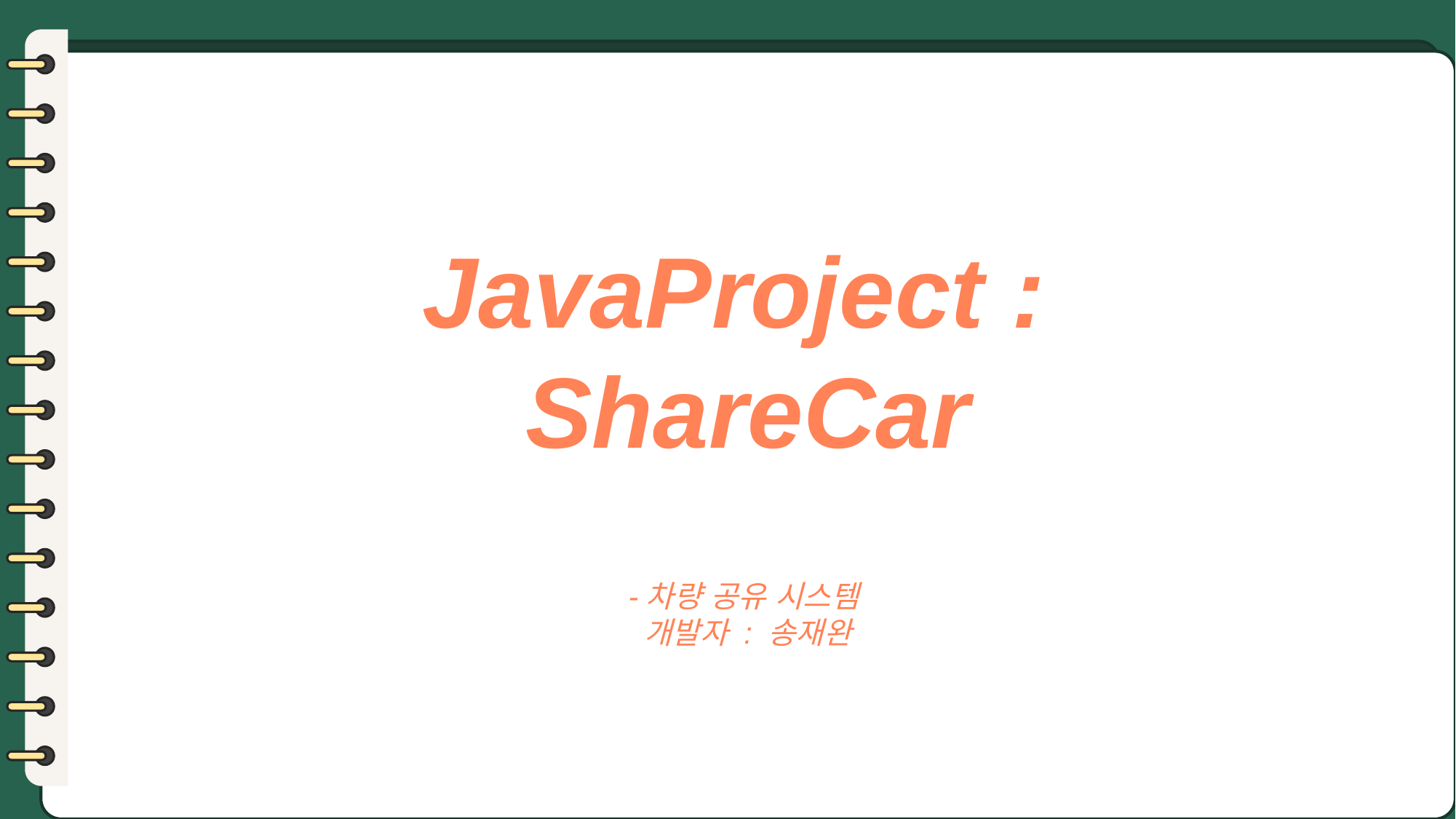

JavaProject :
ShareCar

-차량 공유 시스템
개발자 : 송재완